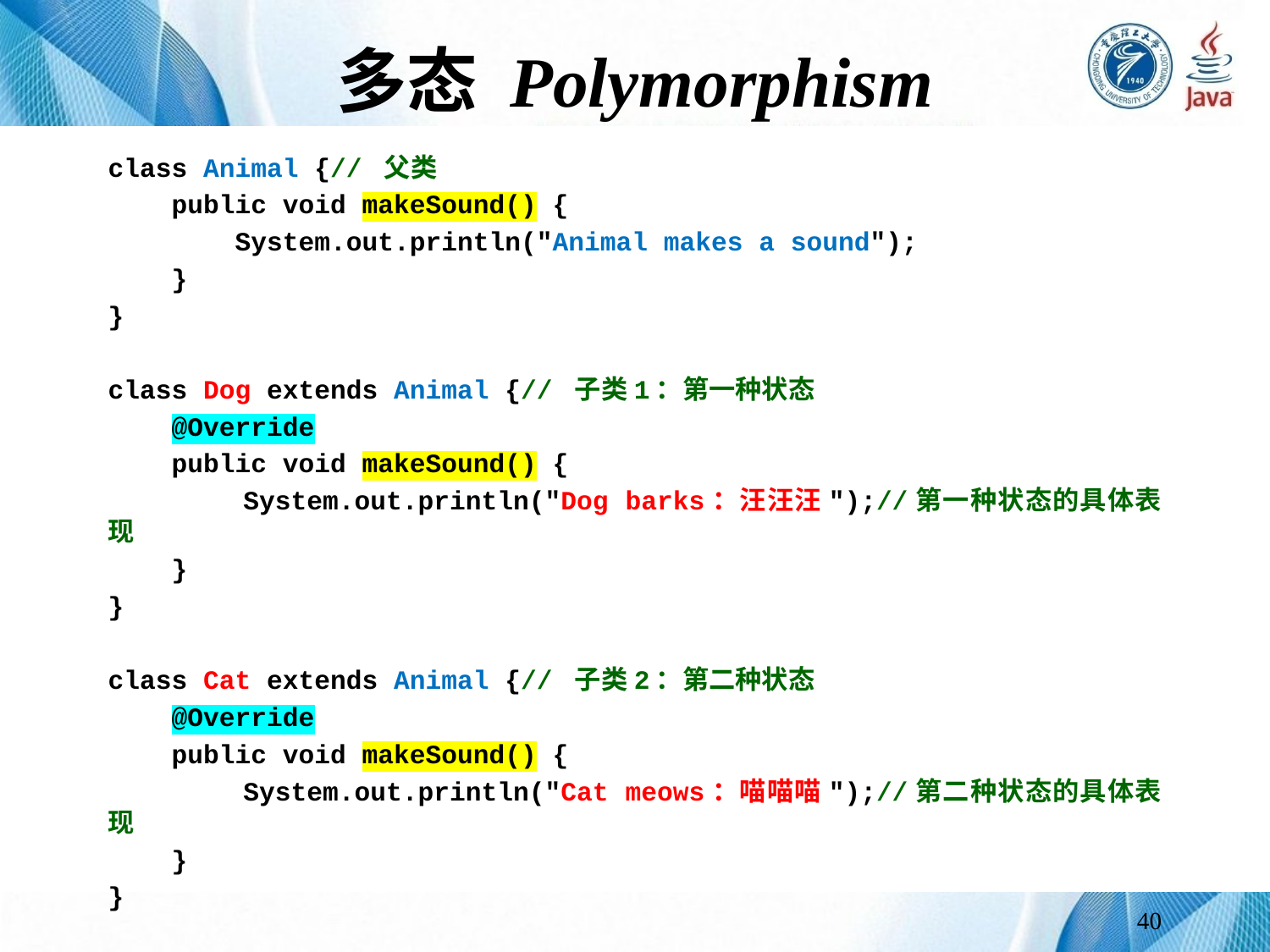

# 多态 Polymorphism
class Animal {// 父类
    public void makeSound() {
        System.out.println("Animal makes a sound");
    }
}

class Dog extends Animal {// 子类1：第一种状态
    @Override
    public void makeSound() {
        System.out.println("Dog barks：汪汪汪");//第一种状态的具体表现
    }
}

class Cat extends Animal {// 子类2：第二种状态
    @Override
    public void makeSound() {
        System.out.println("Cat meows：喵喵喵");//第二种状态的具体表现
    }
}
40